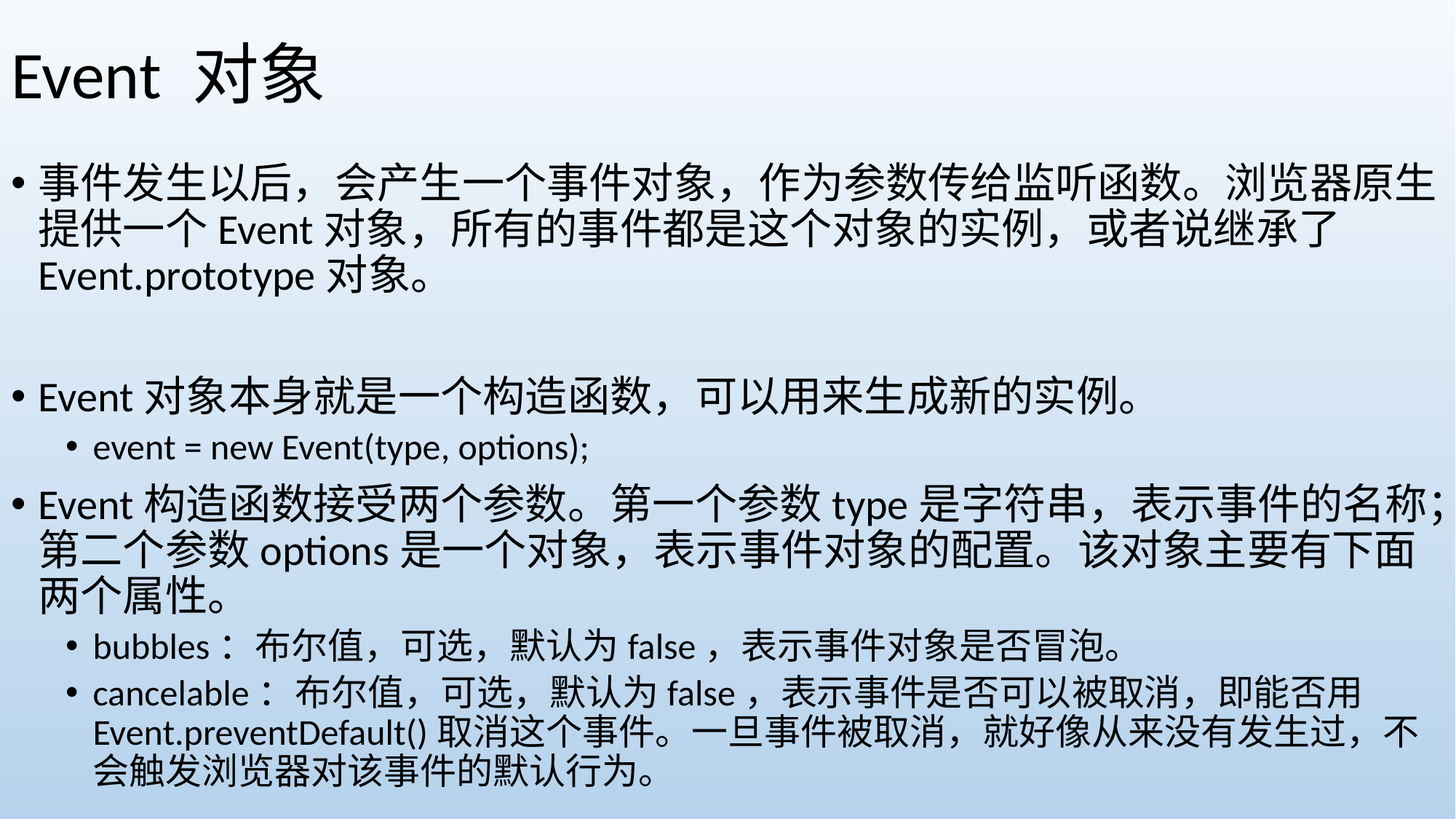

# Event 对象
事件发生以后，会产生一个事件对象，作为参数传给监听函数。浏览器原生提供一个Event对象，所有的事件都是这个对象的实例，或者说继承了Event.prototype对象。

Event对象本身就是一个构造函数，可以用来生成新的实例。
event = new Event(type, options);
Event构造函数接受两个参数。第一个参数type是字符串，表示事件的名称；第二个参数options是一个对象，表示事件对象的配置。该对象主要有下面两个属性。
bubbles：布尔值，可选，默认为false，表示事件对象是否冒泡。
cancelable：布尔值，可选，默认为false，表示事件是否可以被取消，即能否用Event.preventDefault()取消这个事件。一旦事件被取消，就好像从来没有发生过，不会触发浏览器对该事件的默认行为。